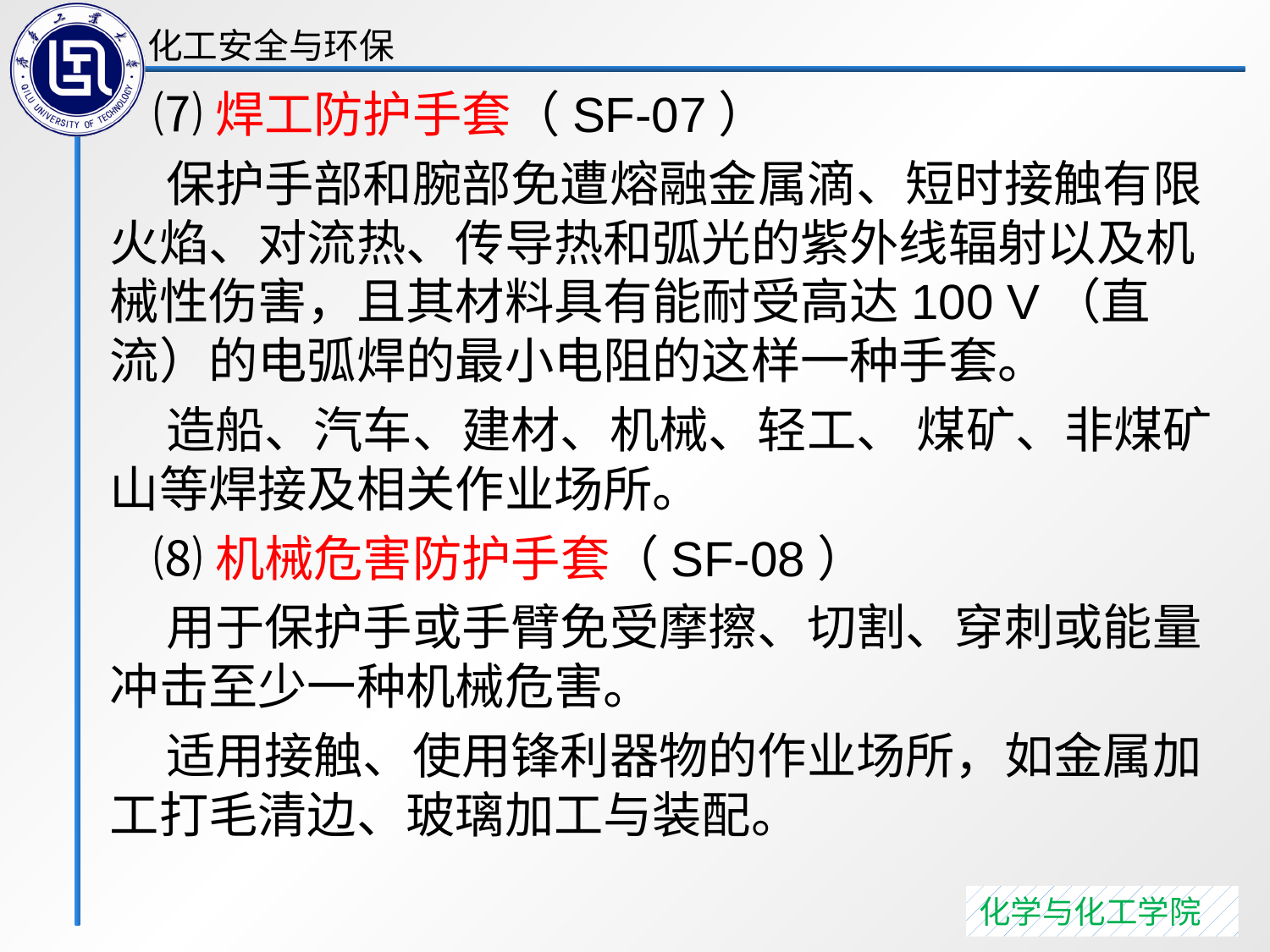

⑺焊工防护手套（SF-07）
    保护手部和腕部免遭熔融金属滴、短时接触有限火焰、对流热、传导热和弧光的紫外线辐射以及机械性伤害，且其材料具有能耐受高达100 V（直流）的电弧焊的最小电阻的这样一种手套。
    造船、汽车、建材、机械、轻工、 煤矿、非煤矿山等焊接及相关作业场所。
    ⑻机械危害防护手套（SF-08）
    用于保护手或手臂免受摩擦、切割、穿刺或能量冲击至少一种机械危害。
    适用接触、使用锋利器物的作业场所，如金属加 工打毛清边、玻璃加工与装配。